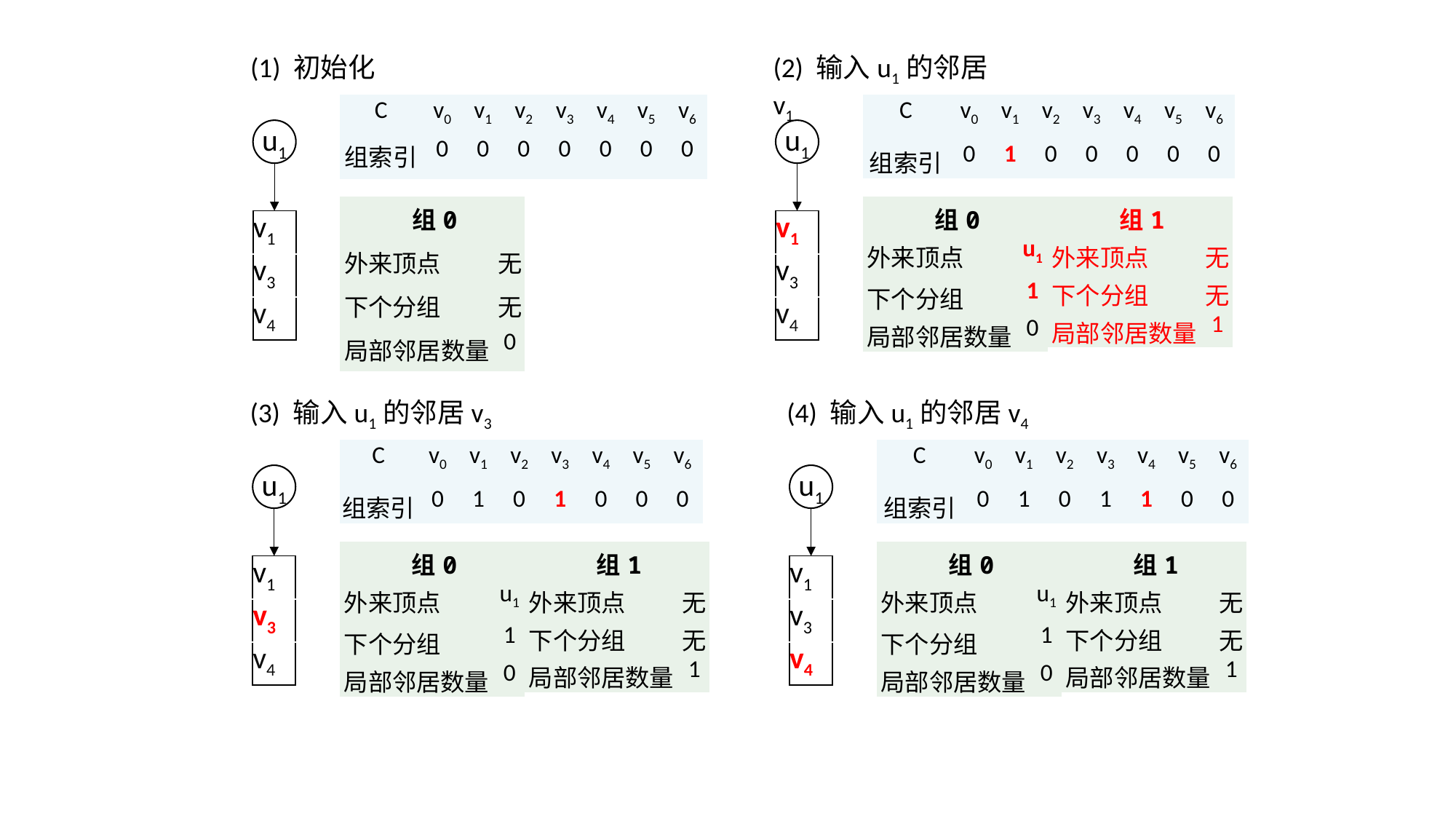

(1) 初始化
(2) 输入u1的邻居v1
| C | v0 | v1 | v2 | v3 | v4 | v5 | v6 |
| --- | --- | --- | --- | --- | --- | --- | --- |
| 组索引 | 0 | 0 | 0 | 0 | 0 | 0 | 0 |
| C | v0 | v1 | v2 | v3 | v4 | v5 | v6 |
| --- | --- | --- | --- | --- | --- | --- | --- |
| 组索引 | 0 | 1 | 0 | 0 | 0 | 0 | 0 |
u1
u1
| 组0 |  |
| --- | --- |
| 外来顶点 | 无 |
| 下个分组 | 无 |
| 局部邻居数量 | 0 |
| 组0 |  |
| --- | --- |
| 外来顶点 | u1 |
| 下个分组 | 1 |
| 局部邻居数量 | 0 |
| 组1 |  |
| --- | --- |
| 外来顶点 | 无 |
| 下个分组 | 无 |
| 局部邻居数量 | 1 |
| v1 |
| --- |
| v3 |
| v4 |
| v1 |
| --- |
| v3 |
| v4 |
(3) 输入u1的邻居v3
(4) 输入u1的邻居v4
| C | v0 | v1 | v2 | v3 | v4 | v5 | v6 |
| --- | --- | --- | --- | --- | --- | --- | --- |
| 组索引 | 0 | 1 | 0 | 1 | 0 | 0 | 0 |
| C | v0 | v1 | v2 | v3 | v4 | v5 | v6 |
| --- | --- | --- | --- | --- | --- | --- | --- |
| 组索引 | 0 | 1 | 0 | 1 | 1 | 0 | 0 |
u1
u1
| 组0 |  |
| --- | --- |
| 外来顶点 | u1 |
| 下个分组 | 1 |
| 局部邻居数量 | 0 |
| 组1 |  |
| --- | --- |
| 外来顶点 | 无 |
| 下个分组 | 无 |
| 局部邻居数量 | 1 |
| 组0 |  |
| --- | --- |
| 外来顶点 | u1 |
| 下个分组 | 1 |
| 局部邻居数量 | 0 |
| 组1 |  |
| --- | --- |
| 外来顶点 | 无 |
| 下个分组 | 无 |
| 局部邻居数量 | 1 |
| v1 |
| --- |
| v3 |
| v4 |
| v1 |
| --- |
| v3 |
| v4 |